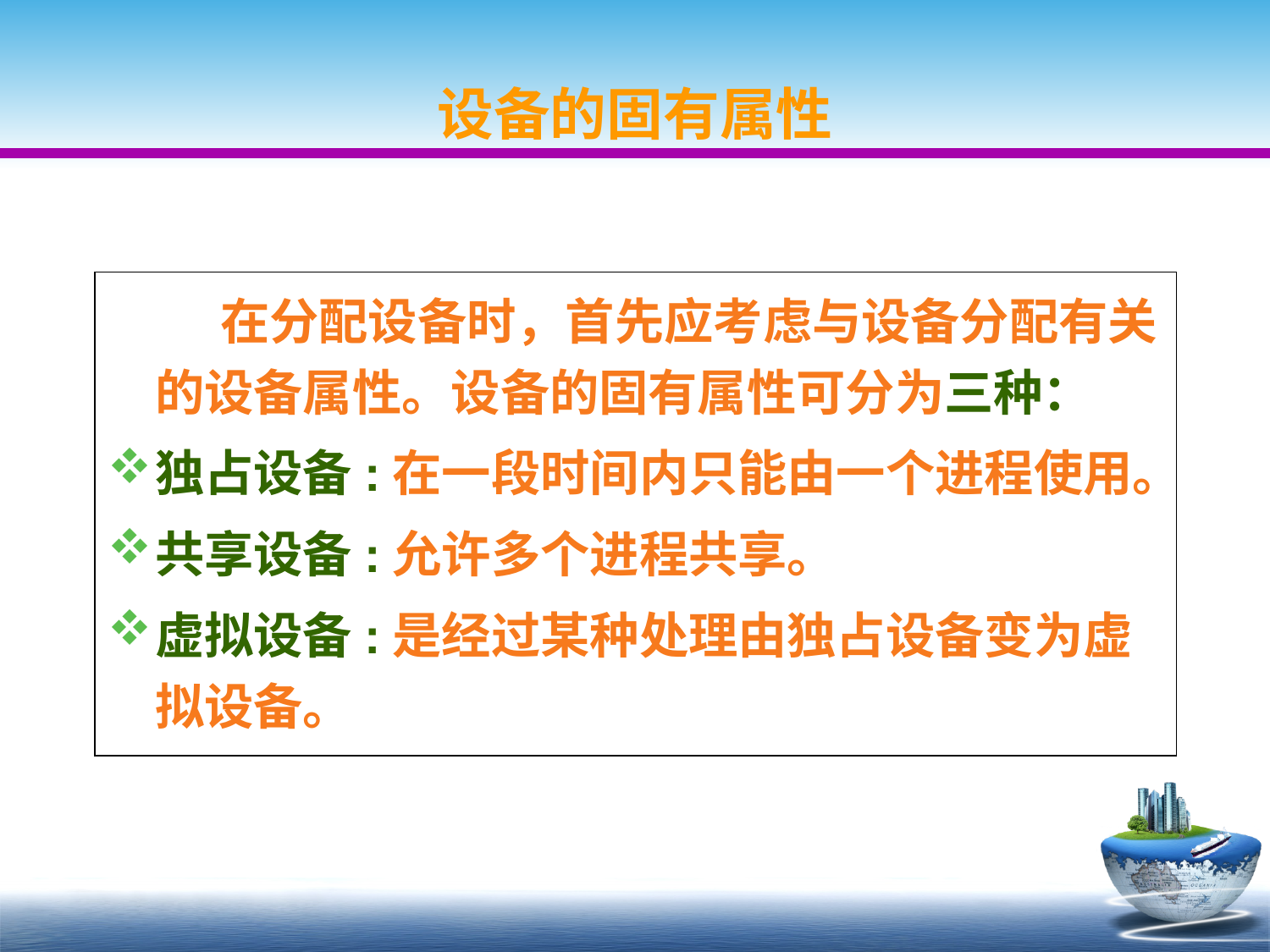

# 设备的固有属性

         在分配设备时，首先应考虑与设备分配有关的设备属性。设备的固有属性可分为三种：
独占设备:在一段时间内只能由一个进程使用。
共享设备:允许多个进程共享。
虚拟设备:是经过某种处理由独占设备变为虚拟设备。